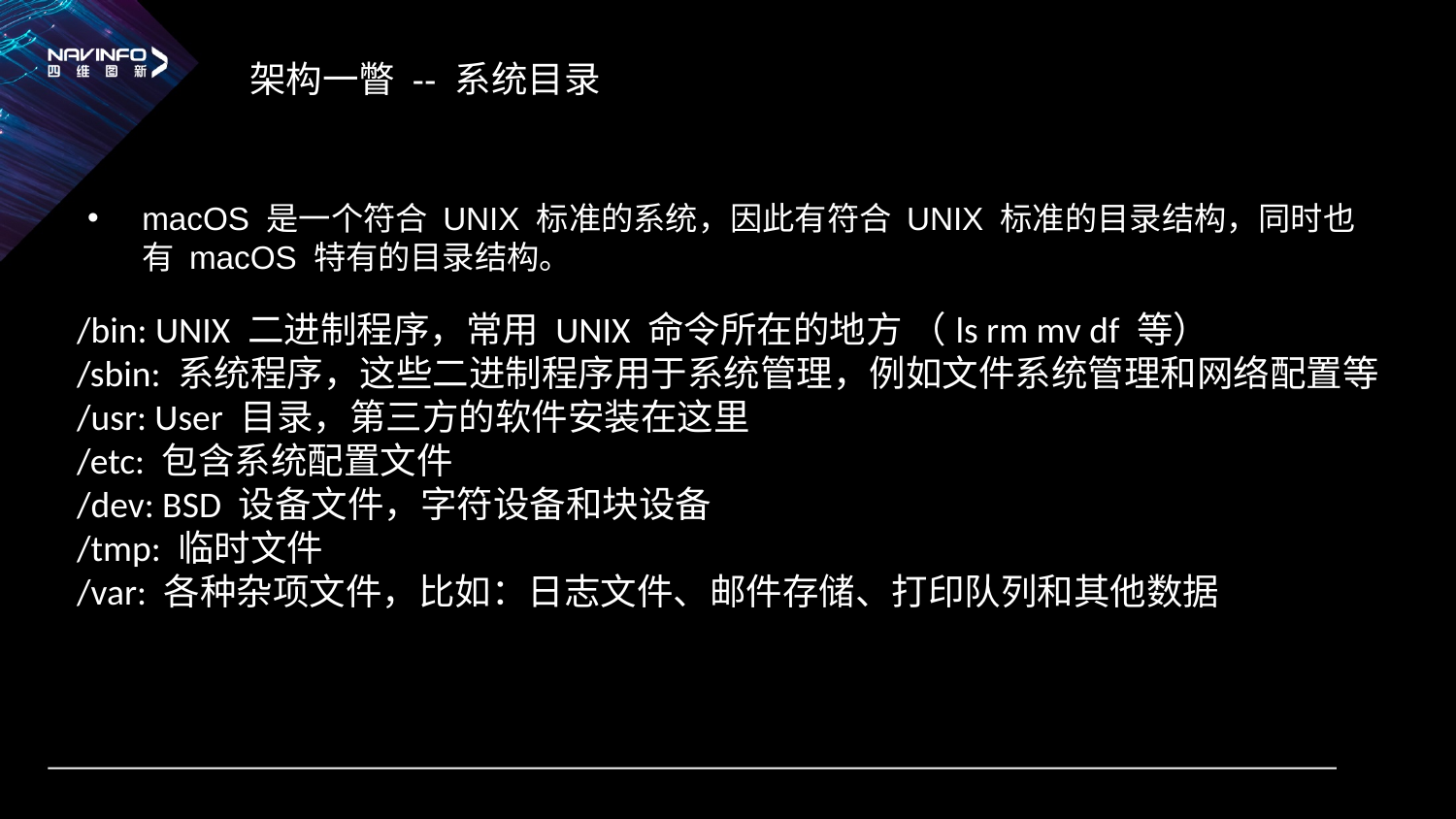

# 架构一瞥 -- 系统目录
macOS 是一个符合 UNIX 标准的系统，因此有符合 UNIX 标准的目录结构，同时也有 macOS 特有的目录结构。
/bin: UNIX 二进制程序，常用 UNIX 命令所在的地方 （ls rm mv df 等）
/sbin: 系统程序，这些二进制程序用于系统管理，例如文件系统管理和网络配置等
/usr: User 目录，第三方的软件安装在这里
/etc: 包含系统配置文件
/dev: BSD 设备文件，字符设备和块设备
/tmp: 临时文件
/var: 各种杂项文件，比如：日志文件、邮件存储、打印队列和其他数据